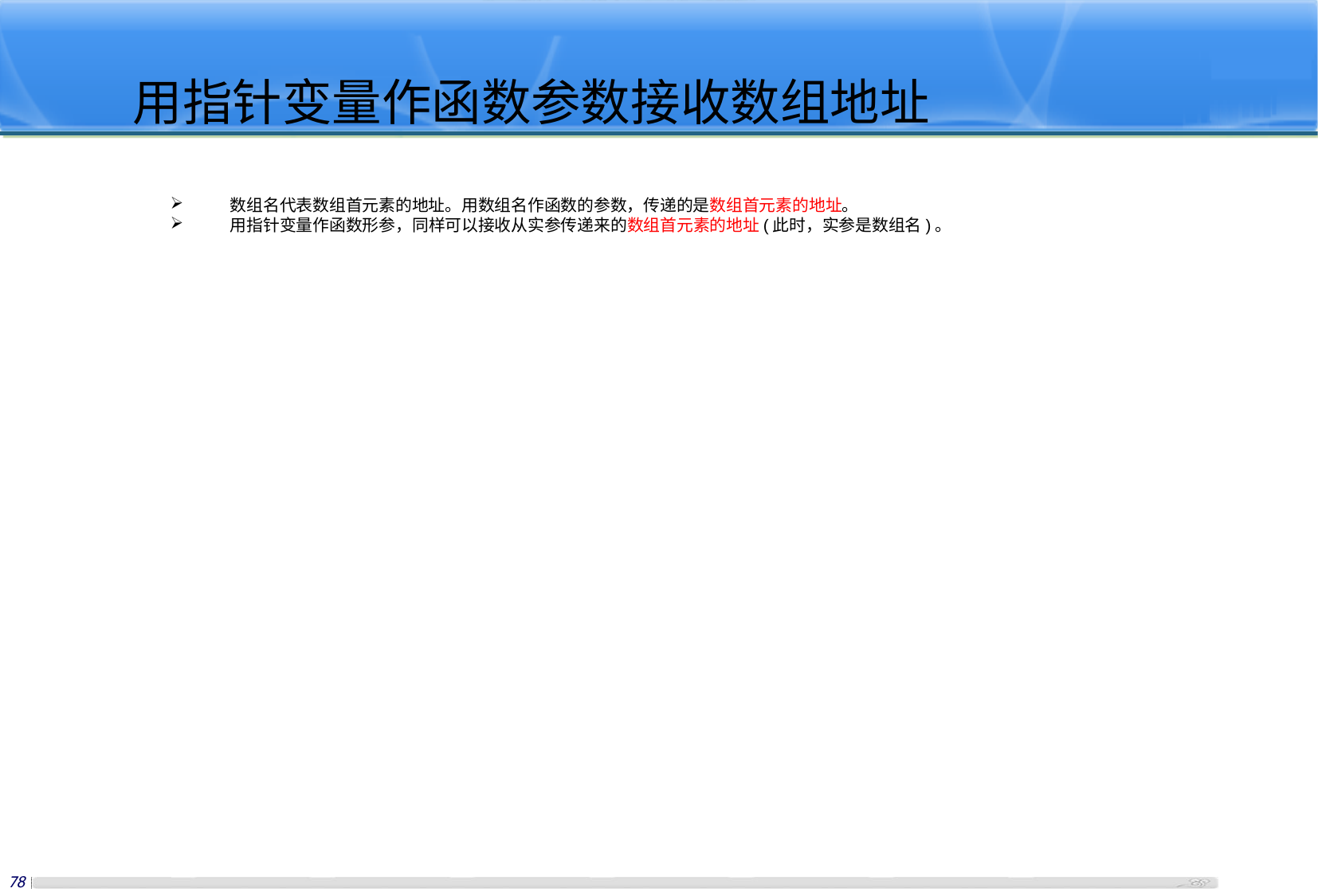

用指针变量作函数参数接收数组地址
数组名代表数组首元素的地址。用数组名作函数的参数，传递的是数组首元素的地址。
用指针变量作函数形参，同样可以接收从实参传递来的数组首元素的地址(此时，实参是数组名)。